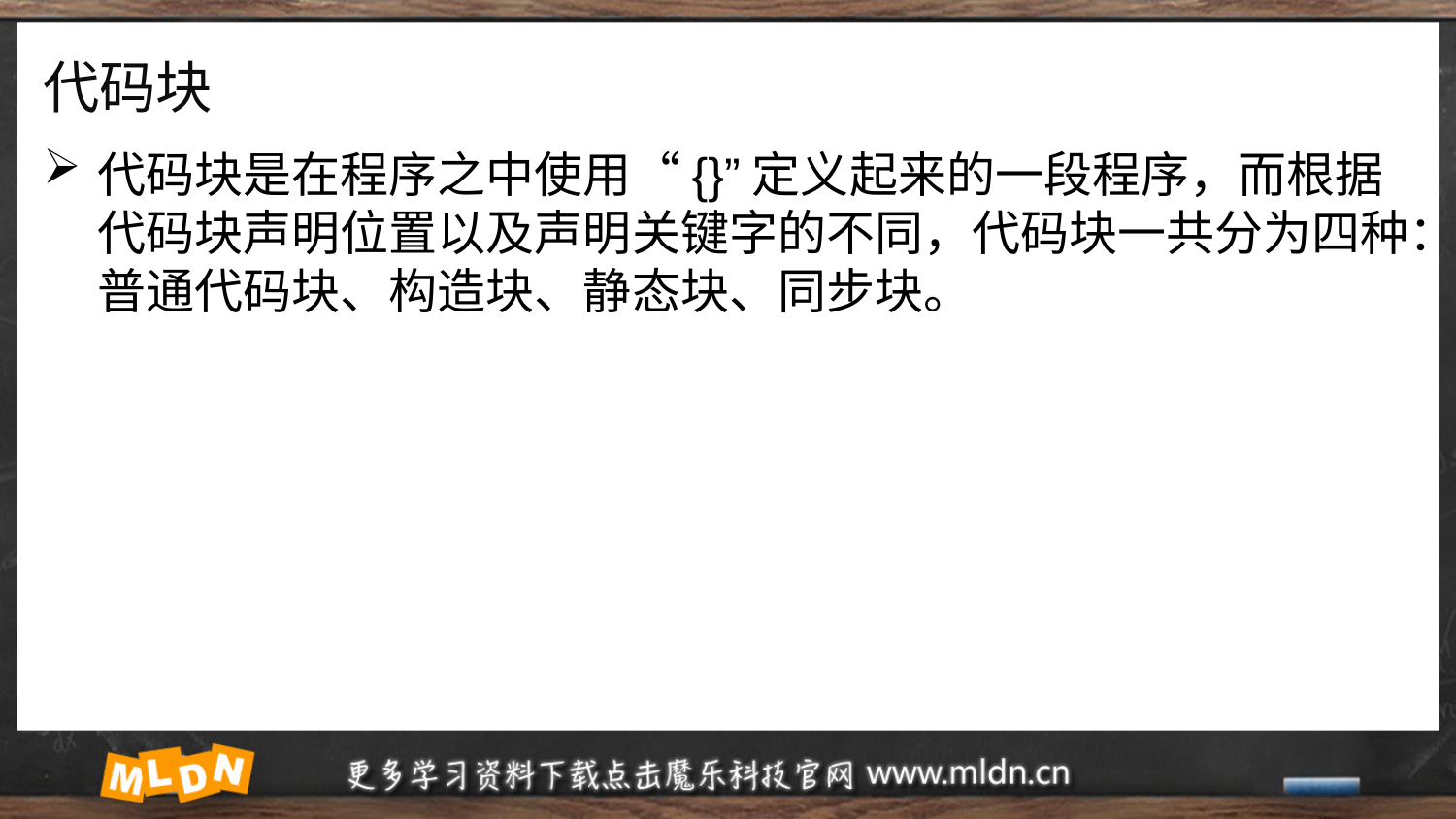

# 代码块
代码块是在程序之中使用“{}”定义起来的一段程序，而根据代码块声明位置以及声明关键字的不同，代码块一共分为四种：普通代码块、构造块、静态块、同步块。